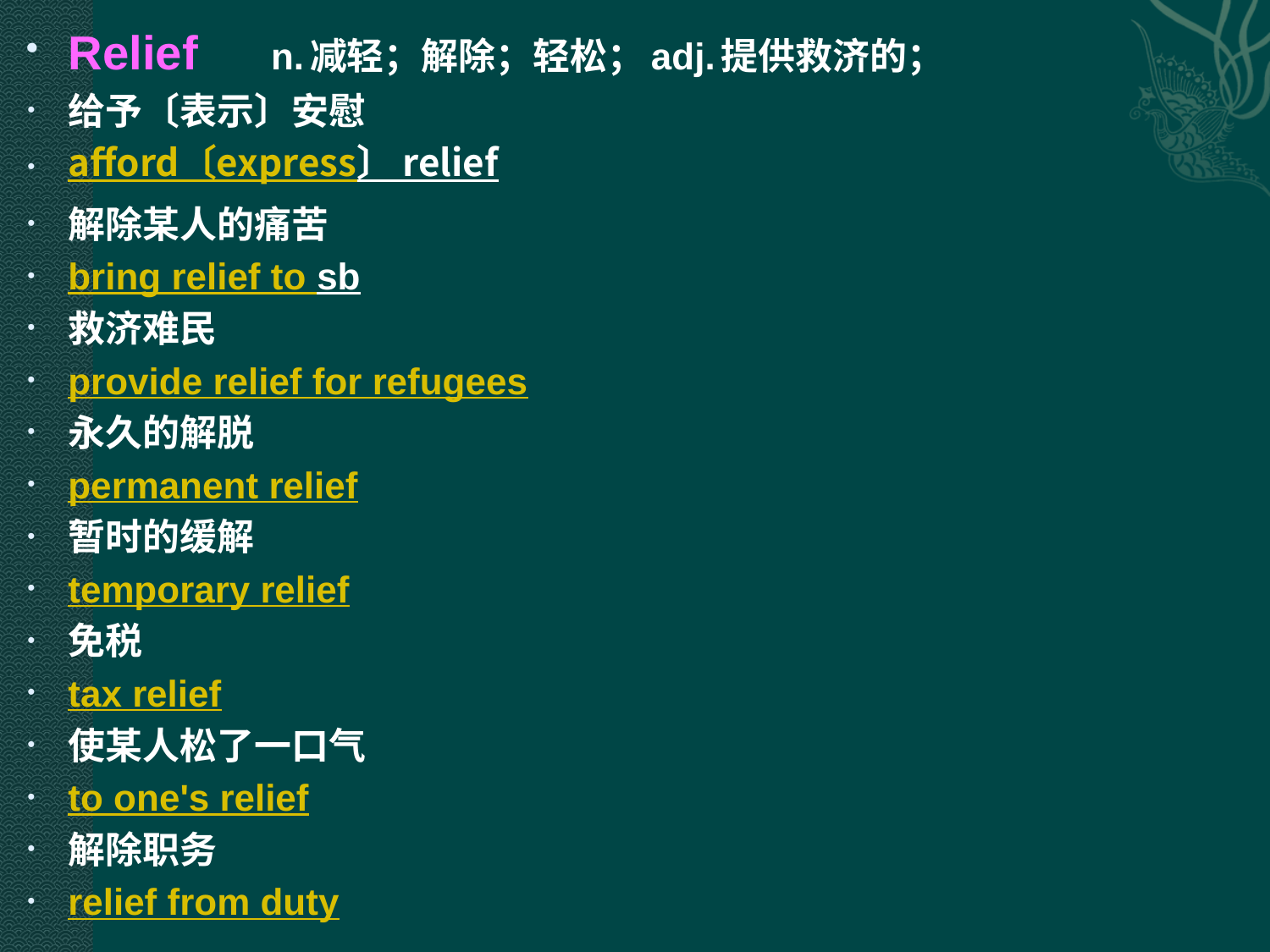

Relief 　 n.减轻；解除；轻松；adj.提供救济的；
给予〔表示〕安慰
afford〔express〕 relief
解除某人的痛苦
bring relief to sb
救济难民
provide relief for refugees
永久的解脱
permanent relief
暂时的缓解
temporary relief
免税
tax relief
使某人松了一口气
to one's relief
解除职务
relief from duty